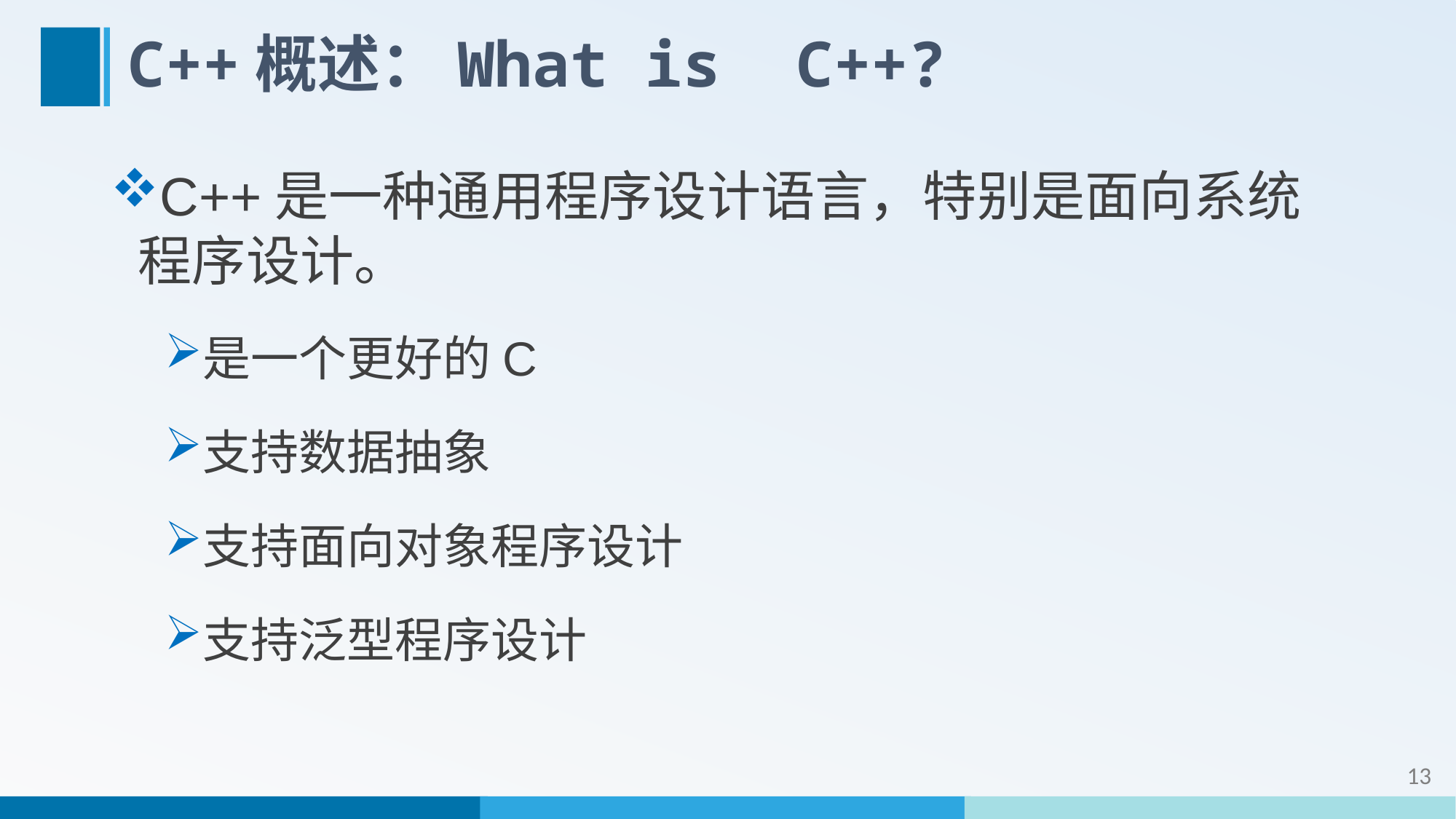

# C++概述：What is  C++?
C++是一种通用程序设计语言，特别是面向系统程序设计。
是一个更好的C
支持数据抽象
支持面向对象程序设计
支持泛型程序设计